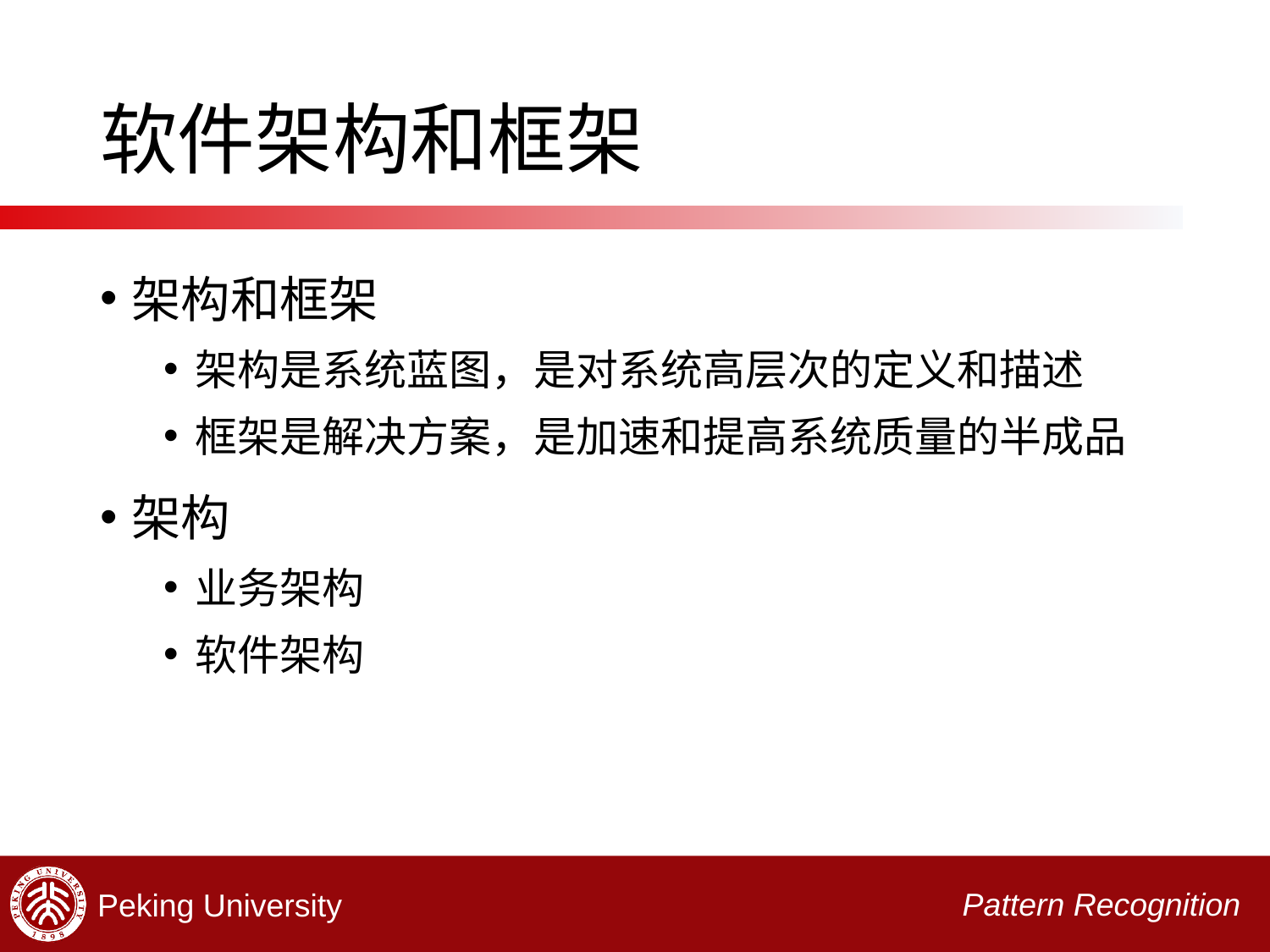

# 软件架构和框架
架构和框架
架构是系统蓝图，是对系统高层次的定义和描述
框架是解决方案，是加速和提高系统质量的半成品
架构
业务架构
软件架构